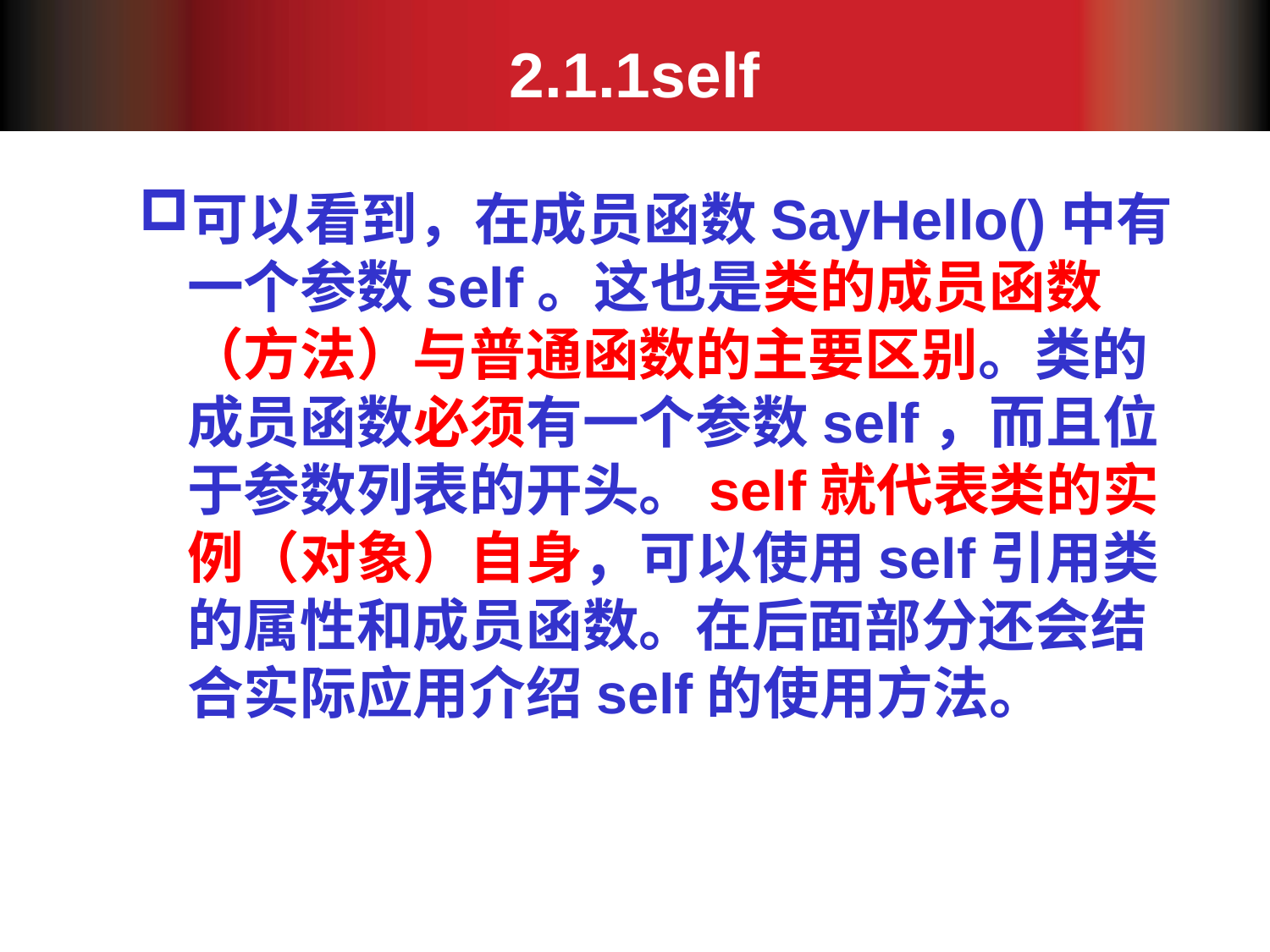

# 2.1.1self
可以看到，在成员函数SayHello()中有一个参数self。这也是类的成员函数（方法）与普通函数的主要区别。类的成员函数必须有一个参数self，而且位于参数列表的开头。self就代表类的实例（对象）自身，可以使用self引用类的属性和成员函数。在后面部分还会结合实际应用介绍self的使用方法。